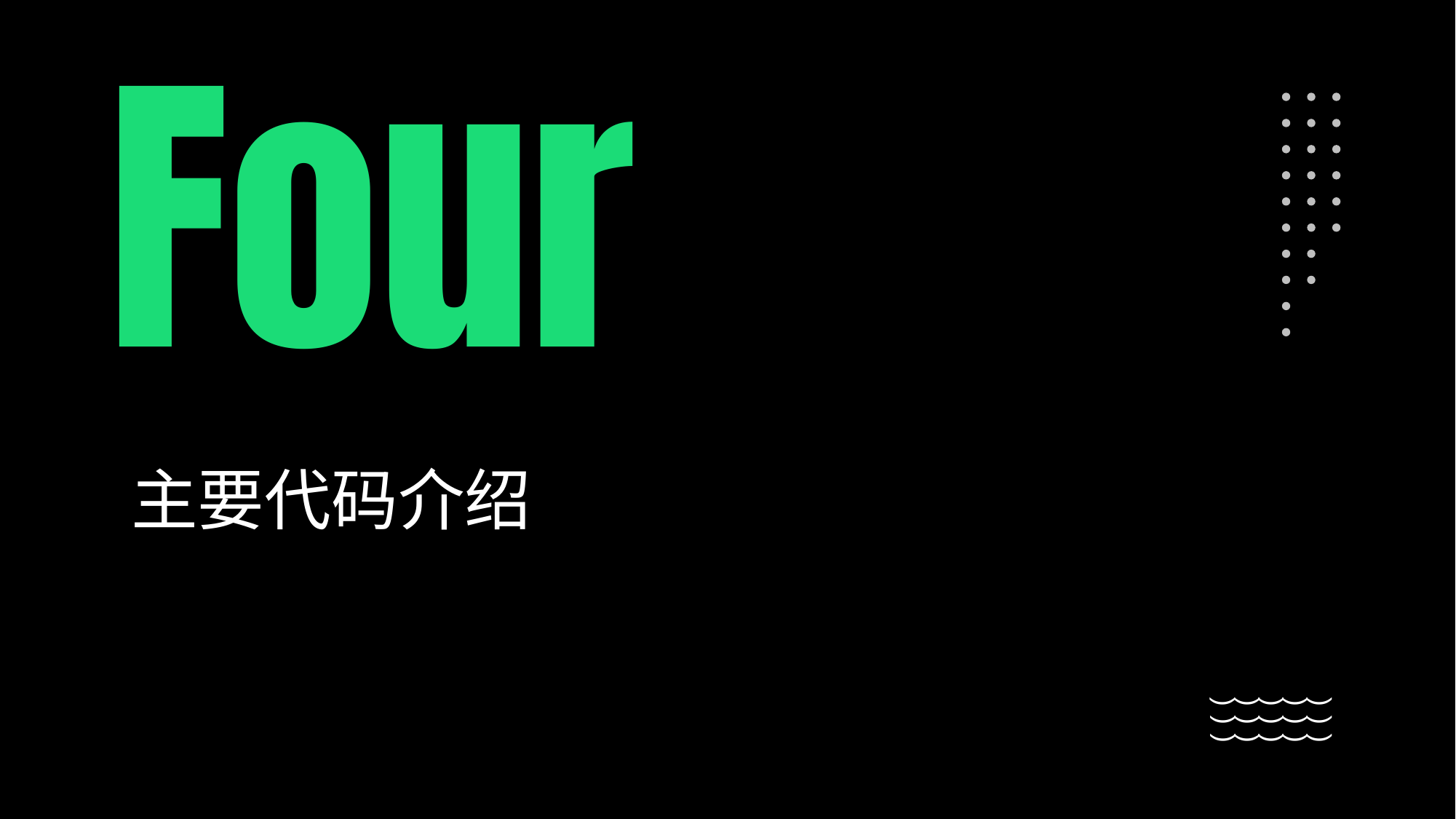

Four

主要代码介绍
(
(
(
(
(
(
(
(
(
(
(
(
(
(
(